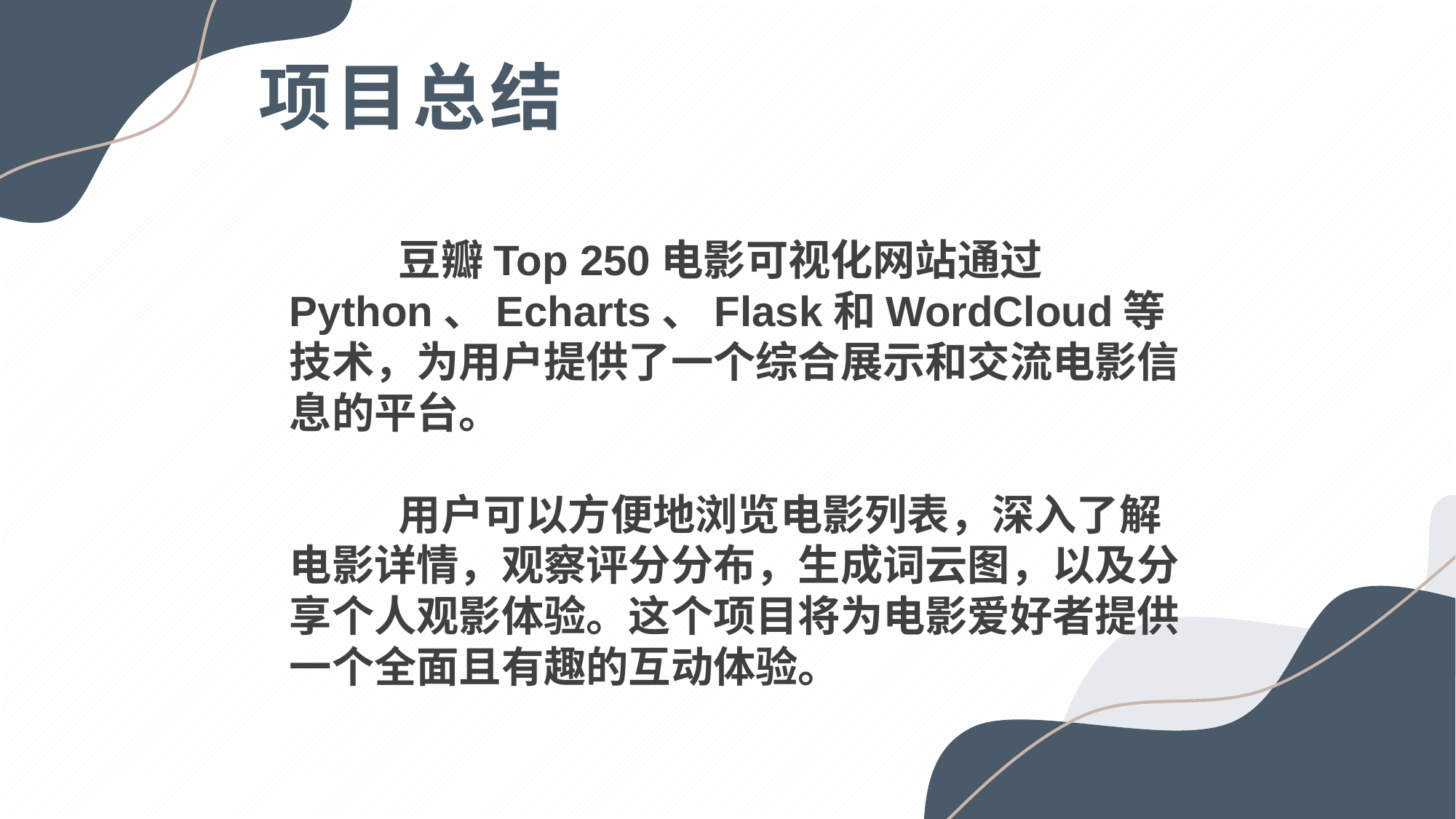

项目总结
	豆瓣Top 250电影可视化网站通过Python、Echarts、Flask和WordCloud等技术，为用户提供了一个综合展示和交流电影信息的平台。

	用户可以方便地浏览电影列表，深入了解电影详情，观察评分分布，生成词云图，以及分享个人观影体验。这个项目将为电影爱好者提供一个全面且有趣的互动体验。